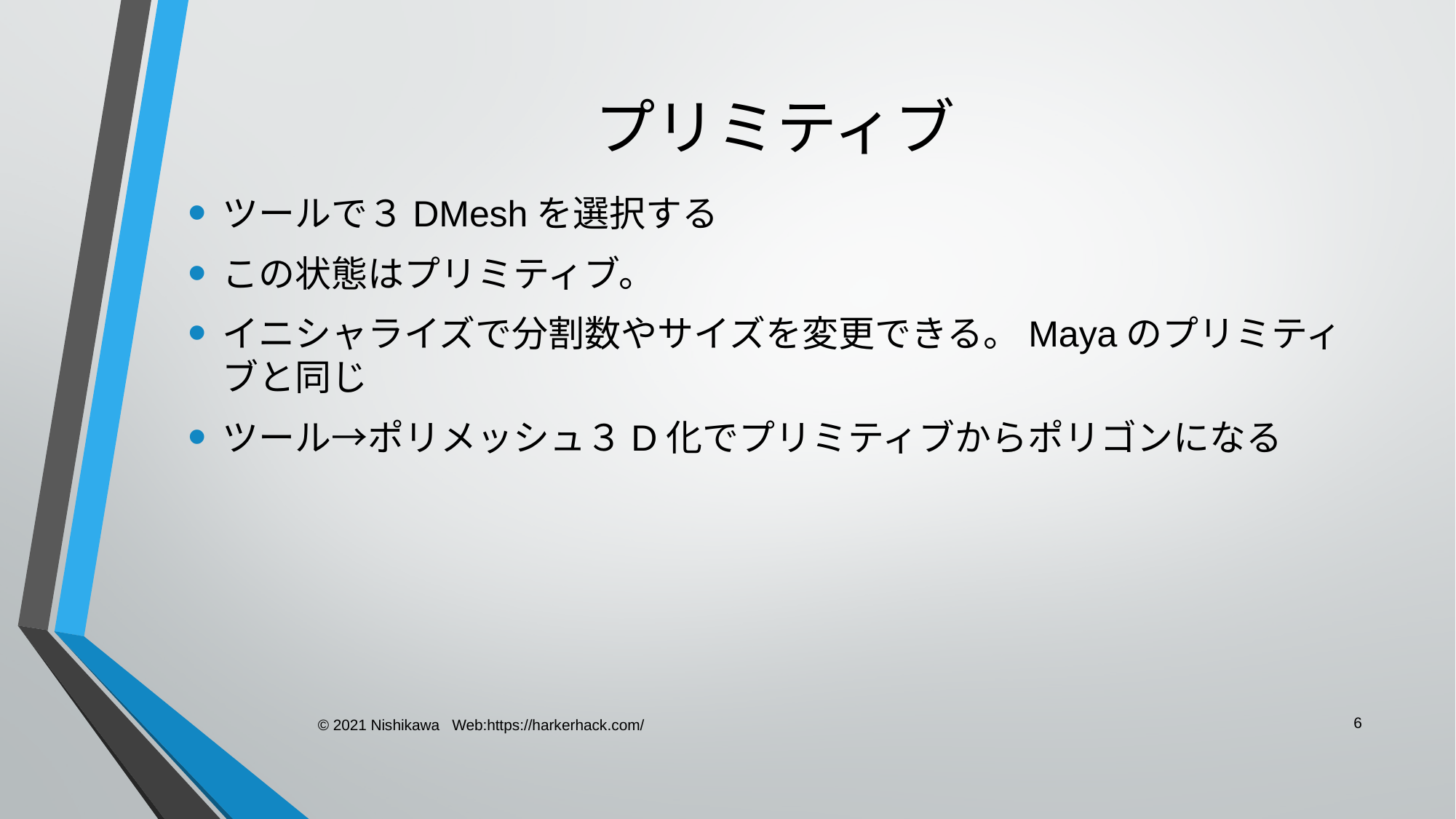

# プリミティブ
ツールで３DMeshを選択する
この状態はプリミティブ。
イニシャライズで分割数やサイズを変更できる。Mayaのプリミティブと同じ
ツール→ポリメッシュ３D化でプリミティブからポリゴンになる
6
© 2021 Nishikawa   Web:https://harkerhack.com/